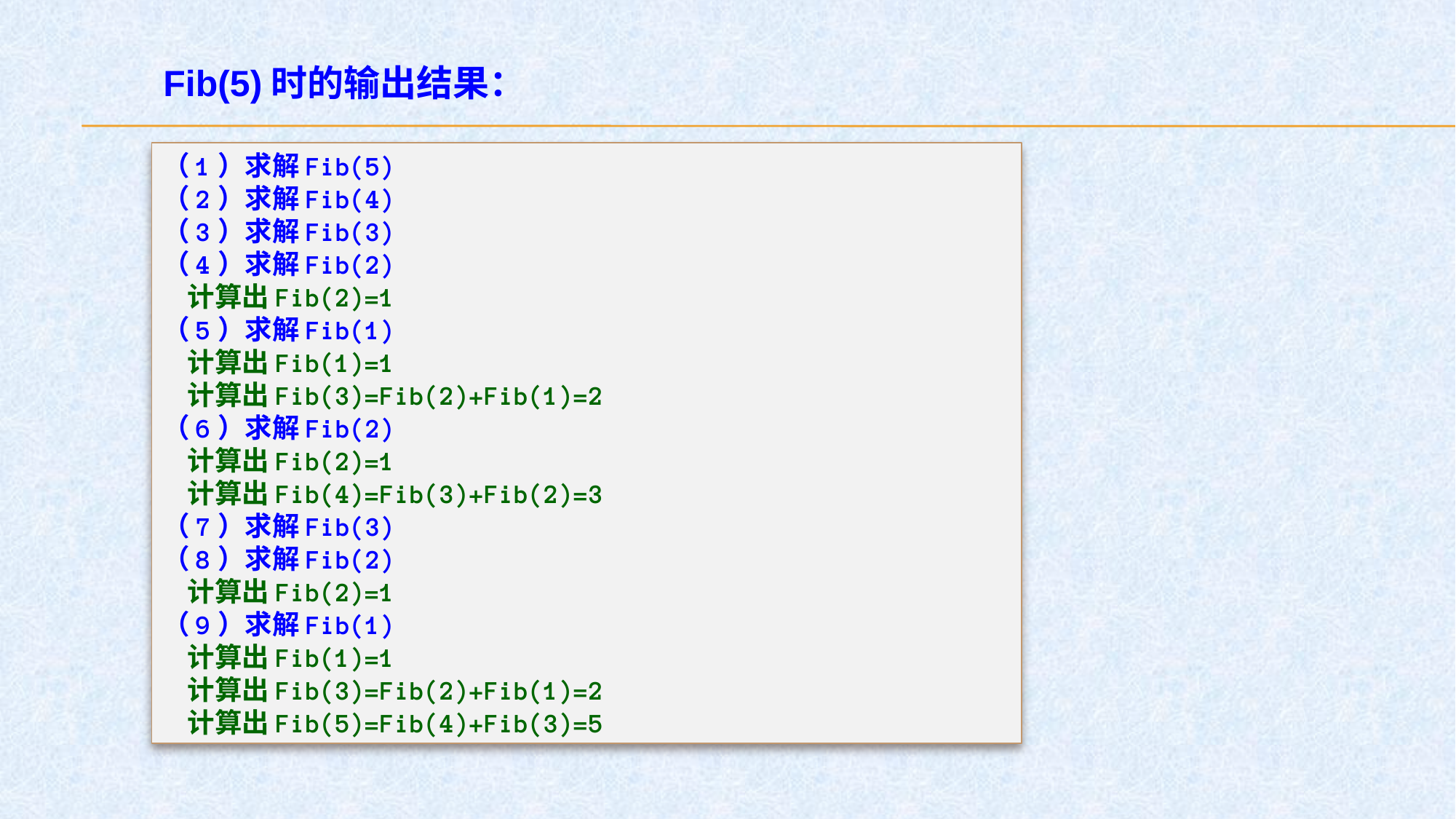

Fib(5)时的输出结果：
（1）求解Fib(5)
（2）求解Fib(4)
（3）求解Fib(3)
（4）求解Fib(2)
   计算出Fib(2)=1
（5）求解Fib(1)
   计算出Fib(1)=1
   计算出Fib(3)=Fib(2)+Fib(1)=2
（6）求解Fib(2)
   计算出Fib(2)=1
   计算出Fib(4)=Fib(3)+Fib(2)=3
（7）求解Fib(3)
（8）求解Fib(2)
   计算出Fib(2)=1
（9）求解Fib(1)
   计算出Fib(1)=1
   计算出Fib(3)=Fib(2)+Fib(1)=2
   计算出Fib(5)=Fib(4)+Fib(3)=5